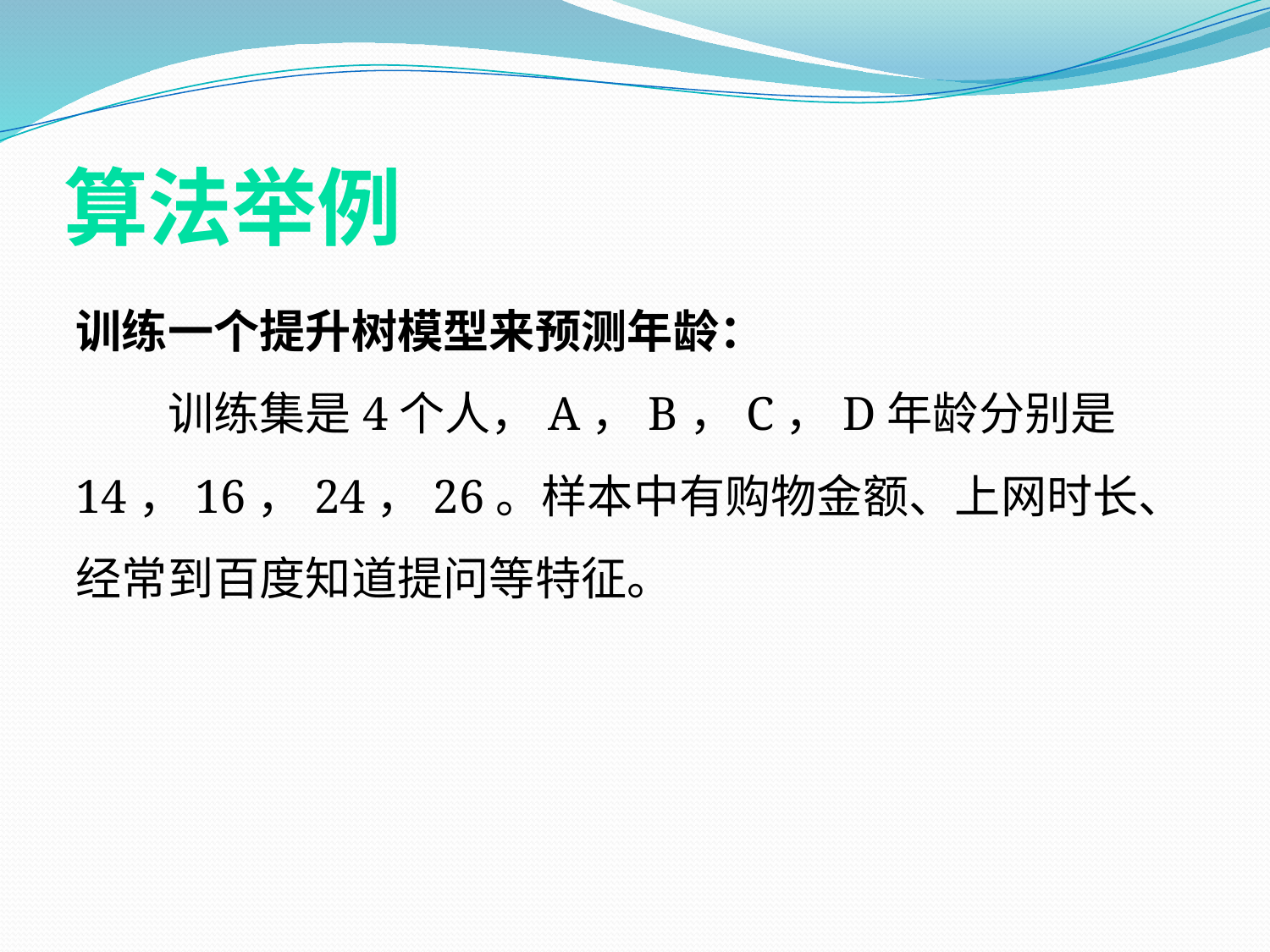

# 算法举例
训练一个提升树模型来预测年龄：
  训练集是4个人，A，B，C，D年龄分别是14，16，24，26。样本中有购物金额、上网时长、经常到百度知道提问等特征。